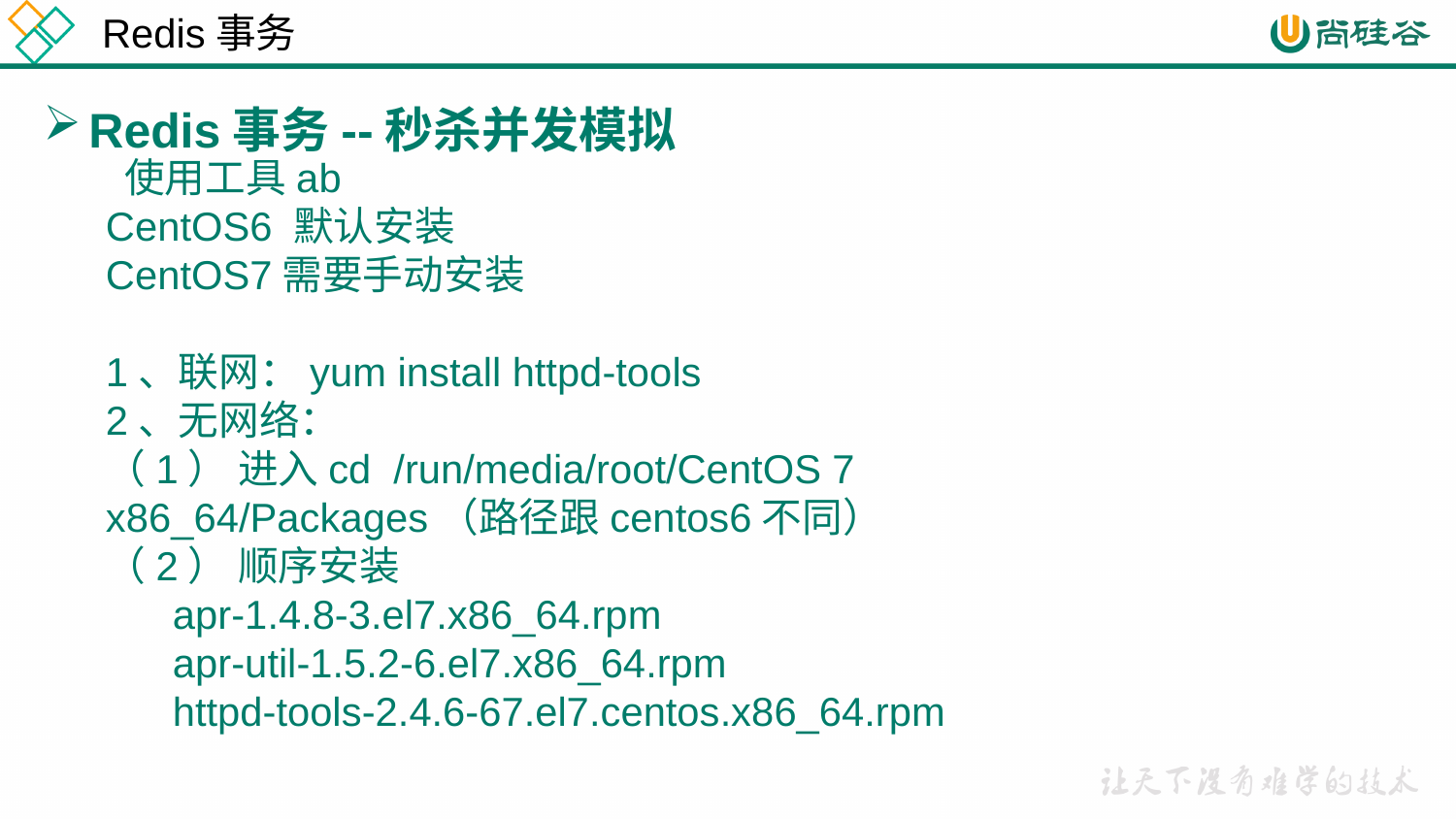

Redis事务
Redis事务--秒杀并发模拟
 使用工具ab
CentOS6 默认安装
CentOS7需要手动安装

1、联网：yum install httpd-tools
2、无网络：
（1） 进入cd  /run/media/root/CentOS 7 x86_64/Packages（路径跟centos6不同）
（2） 顺序安装
      apr-1.4.8-3.el7.x86_64.rpm
      apr-util-1.5.2-6.el7.x86_64.rpm
      httpd-tools-2.4.6-67.el7.centos.x86_64.rpm